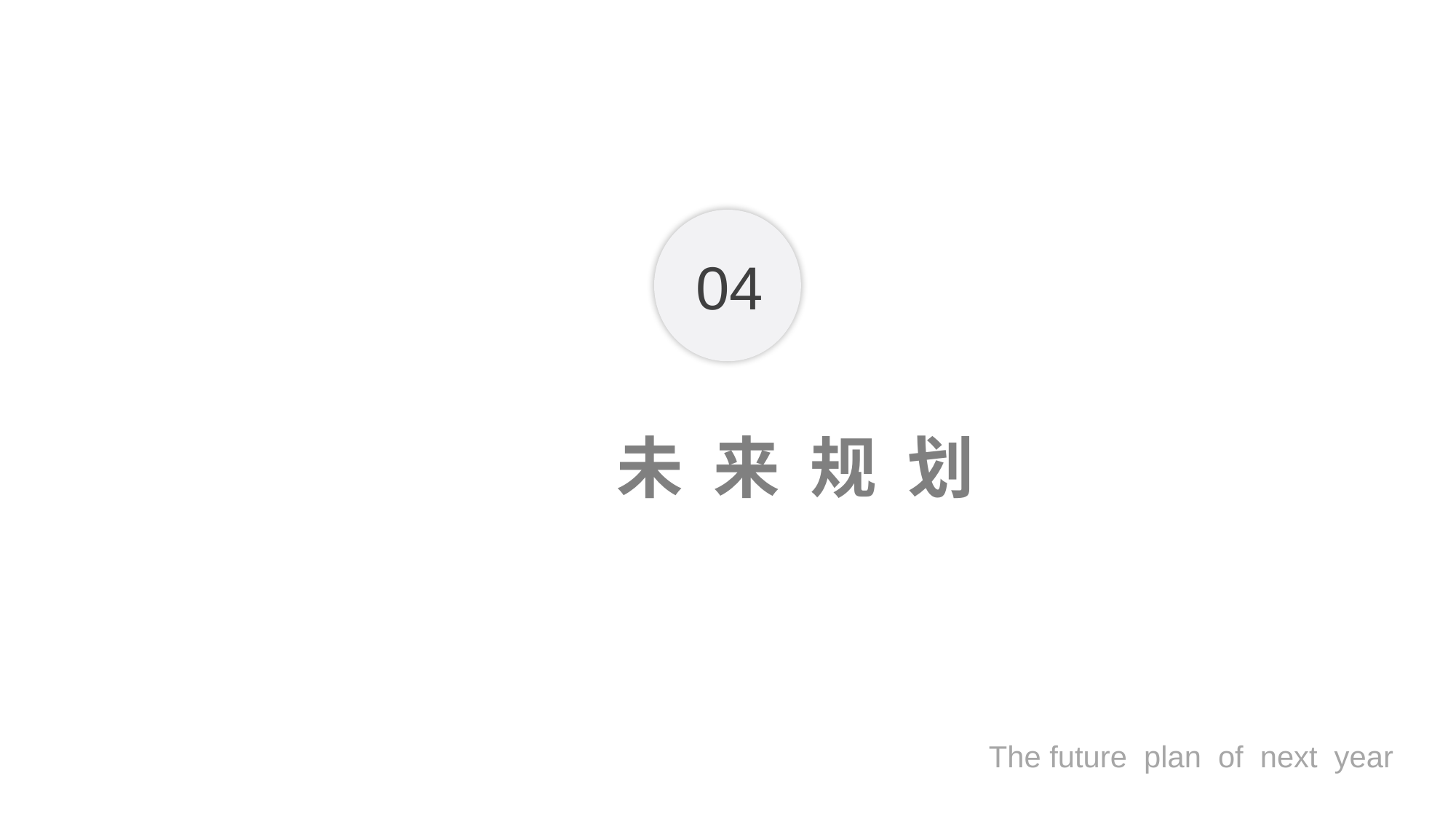

04
未  来  规  划
The future  plan  of  next  year